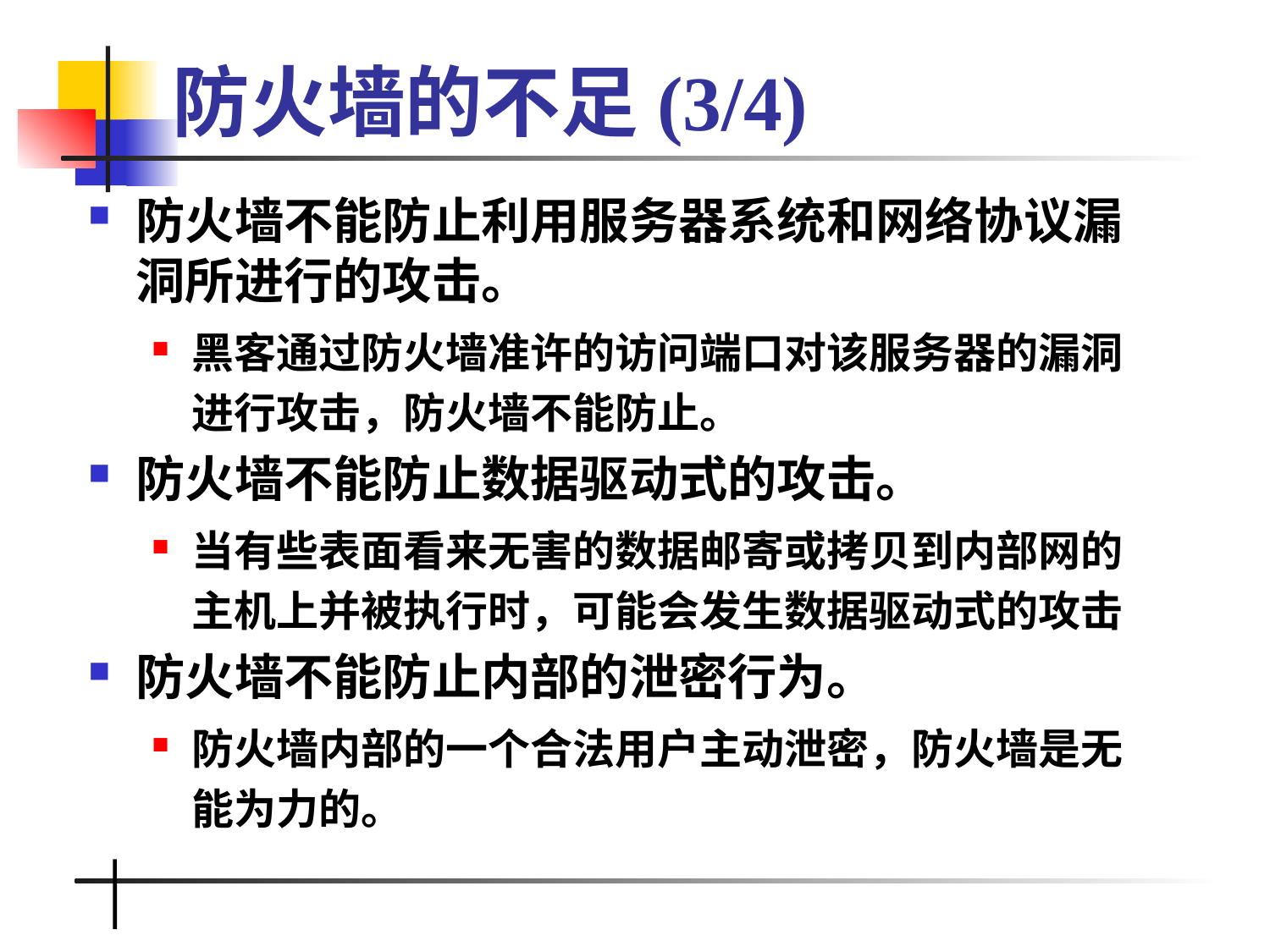

# 防火墙的不足(3/4)
防火墙不能防止利用服务器系统和网络协议漏洞所进行的攻击。
黑客通过防火墙准许的访问端口对该服务器的漏洞进行攻击，防火墙不能防止。
防火墙不能防止数据驱动式的攻击。
当有些表面看来无害的数据邮寄或拷贝到内部网的主机上并被执行时，可能会发生数据驱动式的攻击
防火墙不能防止内部的泄密行为。
防火墙内部的一个合法用户主动泄密，防火墙是无能为力的。